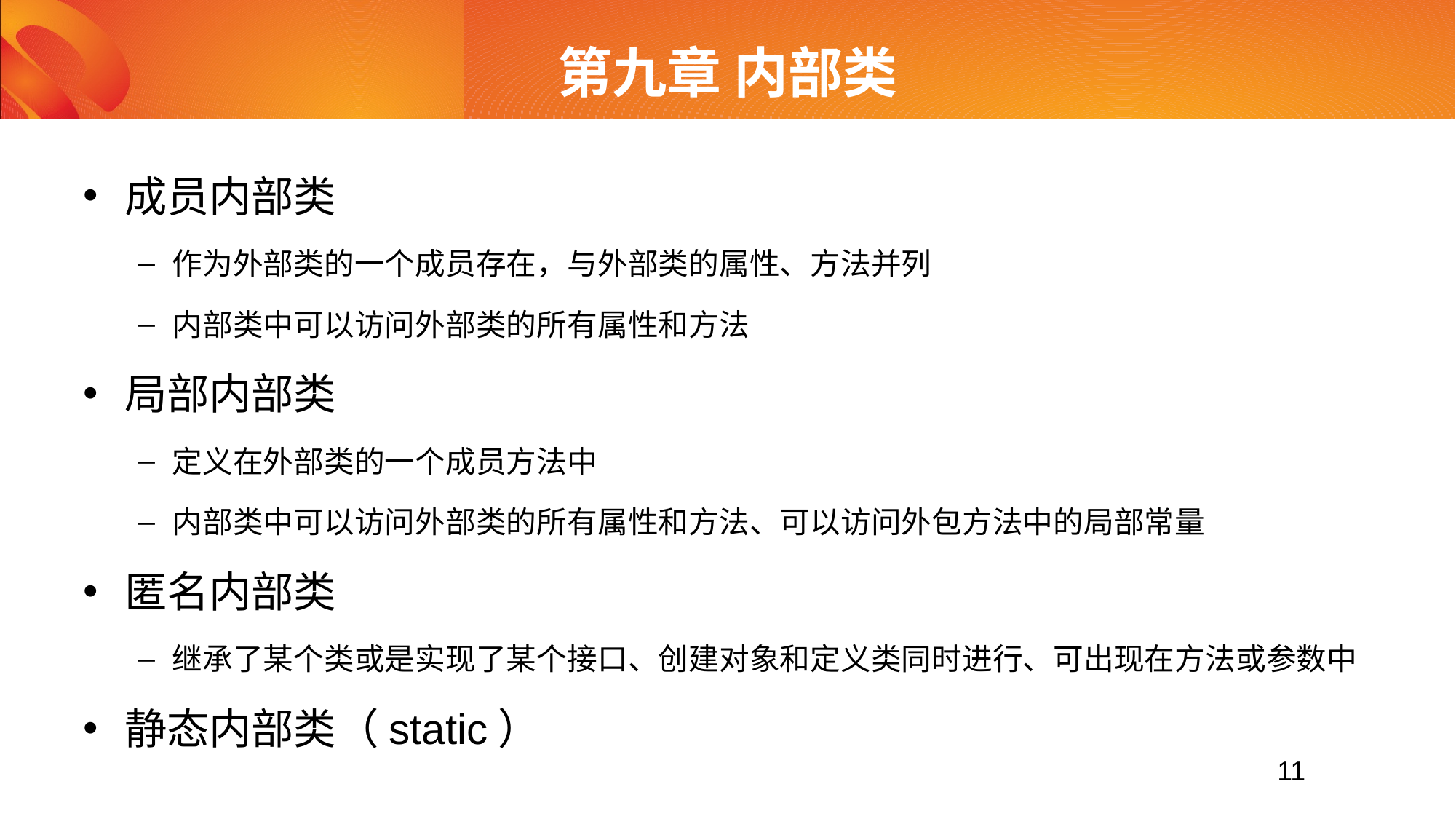

# 第九章 内部类
成员内部类
作为外部类的一个成员存在，与外部类的属性、方法并列
内部类中可以访问外部类的所有属性和方法
局部内部类
定义在外部类的一个成员方法中
内部类中可以访问外部类的所有属性和方法、可以访问外包方法中的局部常量
匿名内部类
继承了某个类或是实现了某个接口、创建对象和定义类同时进行、可出现在方法或参数中
静态内部类（static）